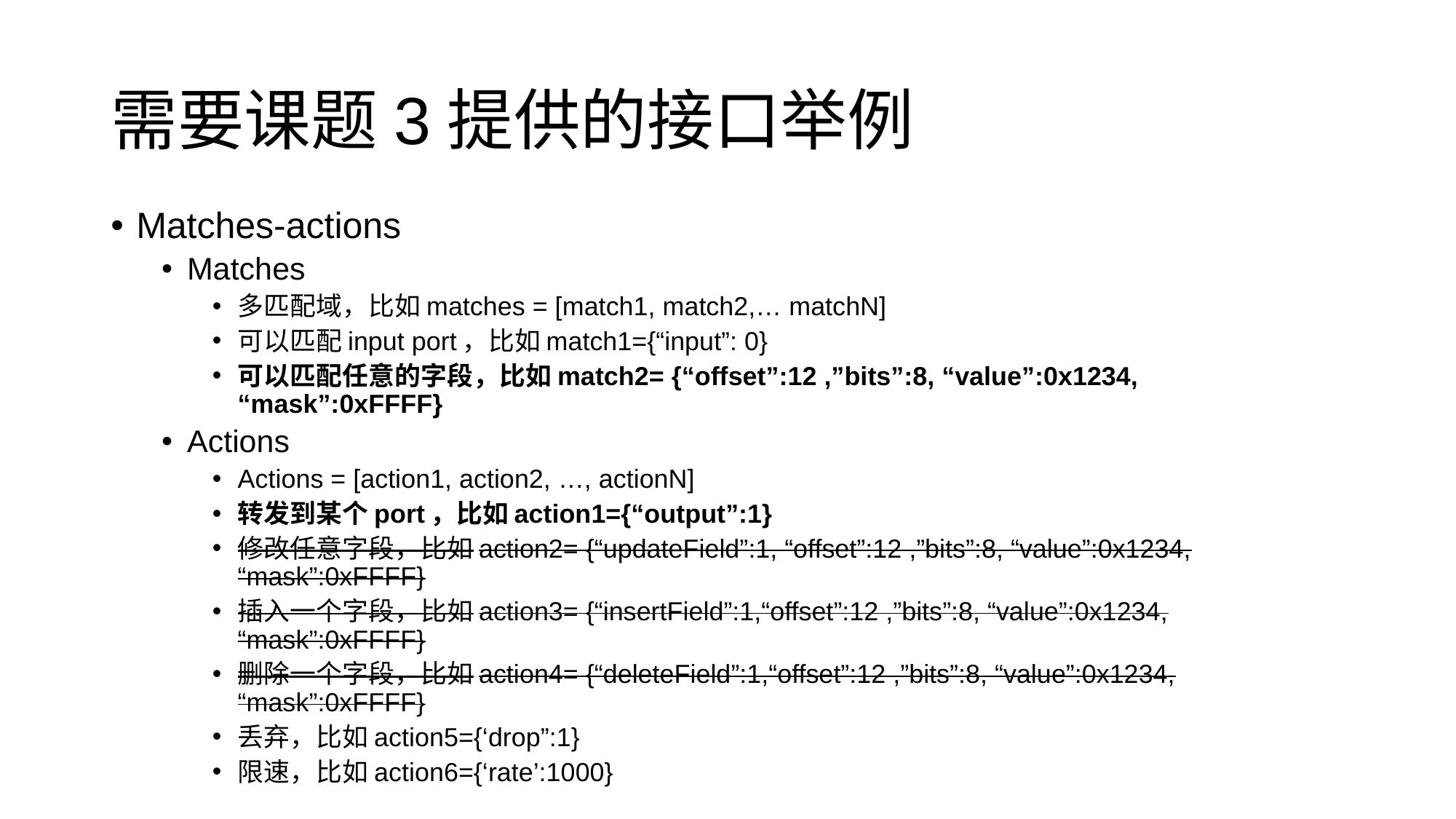

# 需要课题3提供的接口举例
Matches-actions
Matches
多匹配域，比如matches = [match1, match2,… matchN]
可以匹配input port，比如match1={“input”: 0}
可以匹配任意的字段，比如match2= {“offset”:12 ,”bits”:8, “value”:0x1234, “mask”:0xFFFF}
Actions
Actions = [action1, action2, …, actionN]
转发到某个port，比如action1={“output”:1}
修改任意字段，比如action2= {“updateField”:1, “offset”:12 ,”bits”:8, “value”:0x1234, “mask”:0xFFFF}
插入一个字段，比如action3= {“insertField”:1,“offset”:12 ,”bits”:8, “value”:0x1234, “mask”:0xFFFF}
删除一个字段，比如action4= {“deleteField”:1,“offset”:12 ,”bits”:8, “value”:0x1234, “mask”:0xFFFF}
丢弃，比如action5={‘drop”:1}
限速，比如action6={‘rate’:1000}